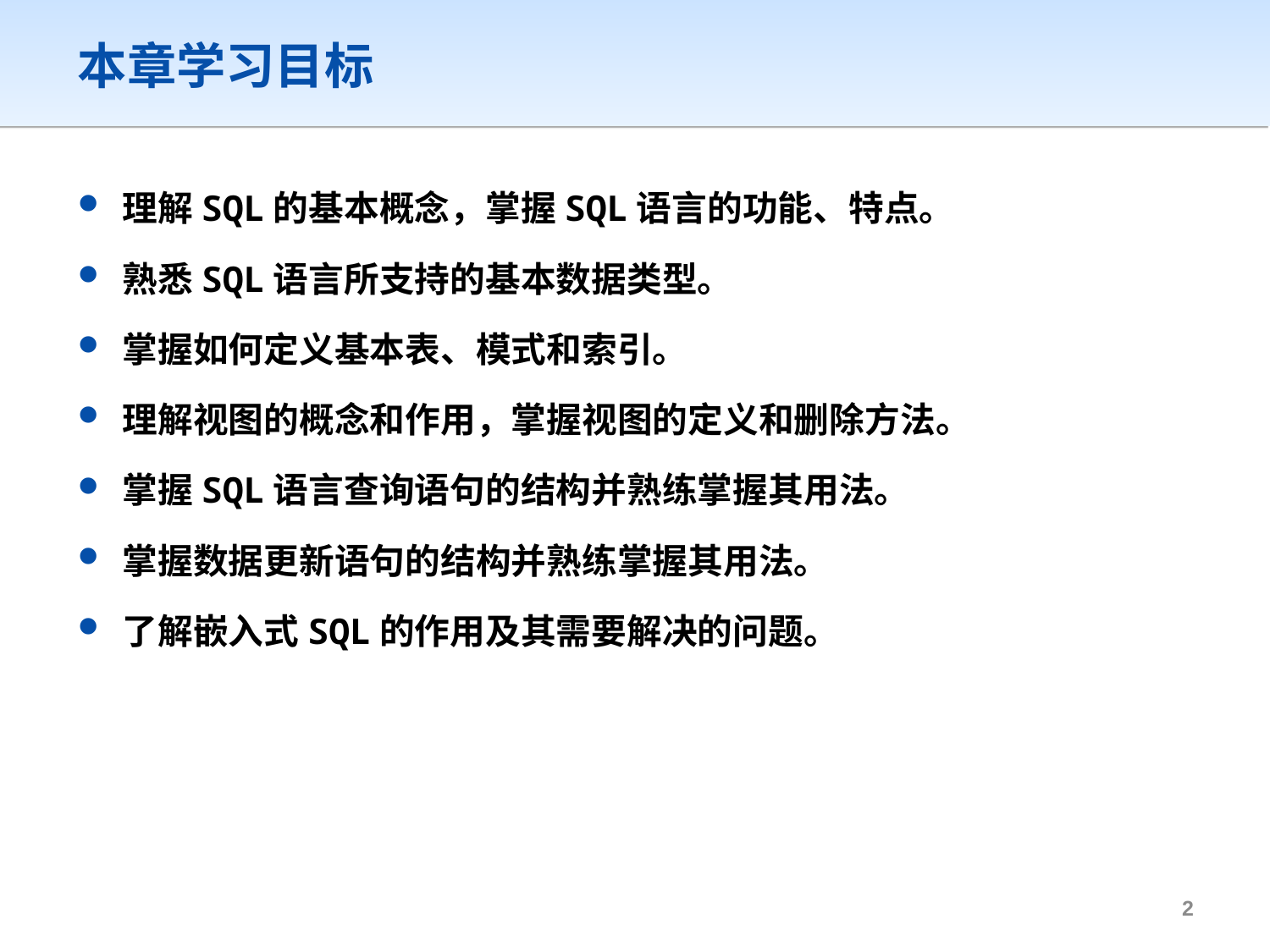

# 本章学习目标
 理解SQL的基本概念，掌握SQL语言的功能、特点。
 熟悉SQL语言所支持的基本数据类型。
 掌握如何定义基本表、模式和索引。
 理解视图的概念和作用，掌握视图的定义和删除方法。
 掌握SQL语言查询语句的结构并熟练掌握其用法。
 掌握数据更新语句的结构并熟练掌握其用法。
 了解嵌入式SQL的作用及其需要解决的问题。

2